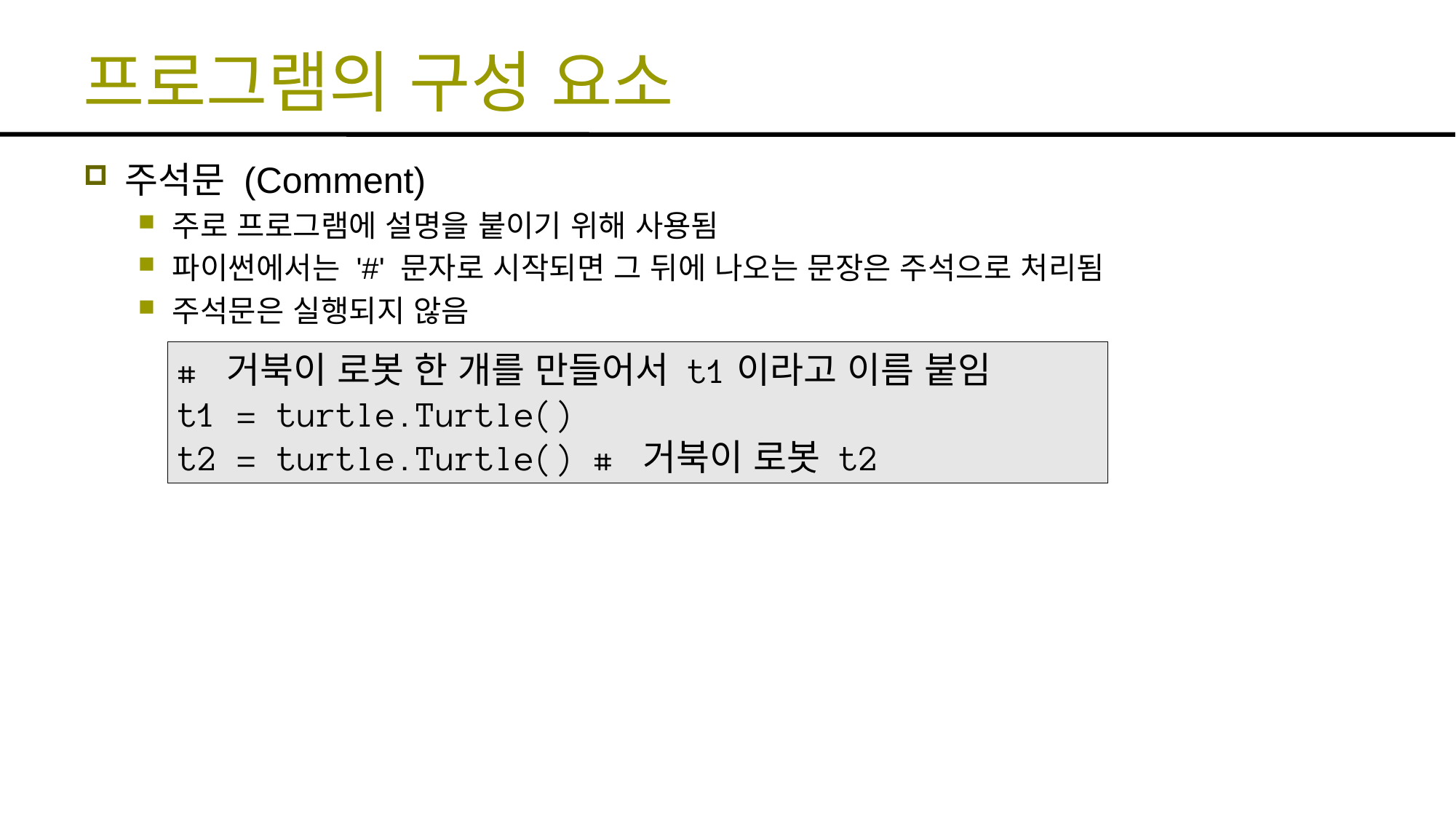

# 프로그램의 구성 요소
주석문 (Comment)
주로 프로그램에 설명을 붙이기 위해 사용됨
파이썬에서는 '#' 문자로 시작되면 그 뒤에 나오는 문장은 주석으로 처리됨
주석문은 실행되지 않음
# 거북이 로봇 한 개를 만들어서 t1이라고 이름 붙임
t1 = turtle.Turtle()
t2 = turtle.Turtle() # 거북이 로봇 t2